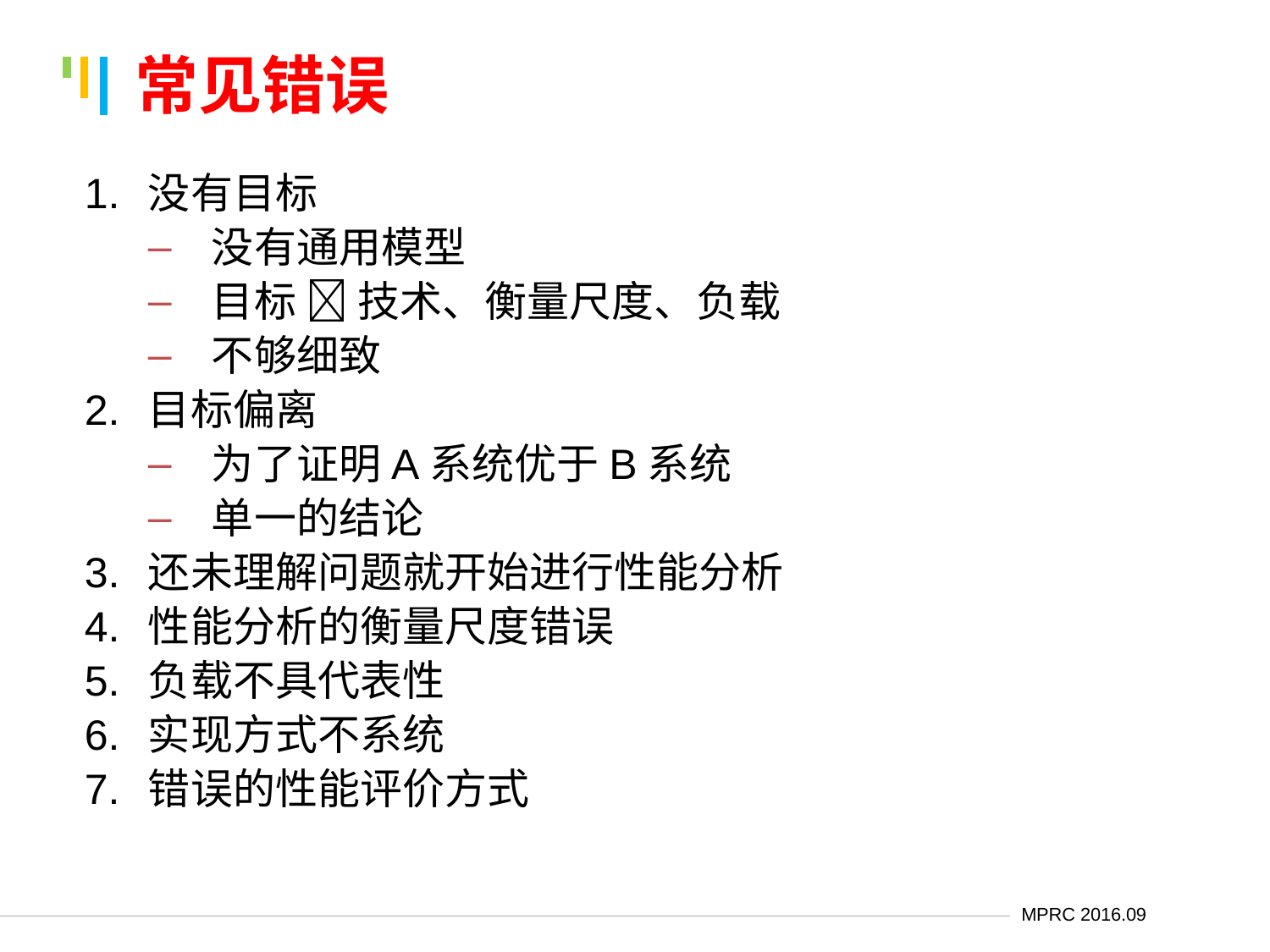

# 常见错误
没有目标
没有通用模型
目标 ⇒ 技术、衡量尺度、负载
不够细致
目标偏离
为了证明A系统优于B系统
单一的结论
还未理解问题就开始进行性能分析
性能分析的衡量尺度错误
负载不具代表性
实现方式不系统
错误的性能评价方式